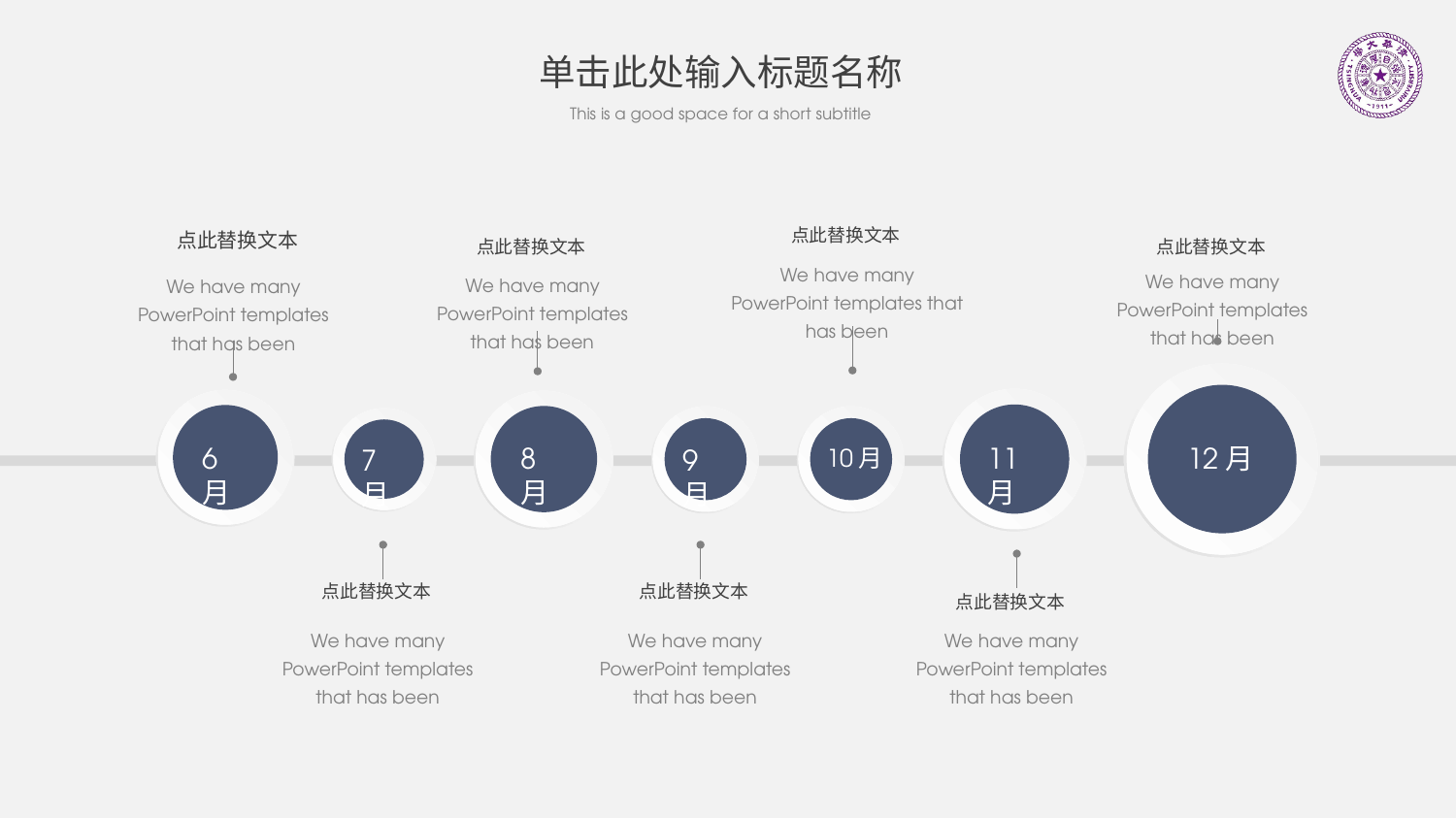

单击此处输入标题名称
This is a good space for a short subtitle

点此替换文本
We have many PowerPoint templates that has been

点此替换文本
We have many PowerPoint templates that has been

点此替换文本
We have many PowerPoint templates that has been

点此替换文本
We have many PowerPoint templates that has been

12月

11月

6月

8月

9月

10月

7月

点此替换文本
We have many PowerPoint templates that has been

点此替换文本
We have many PowerPoint templates that has been

点此替换文本
We have many PowerPoint templates that has been